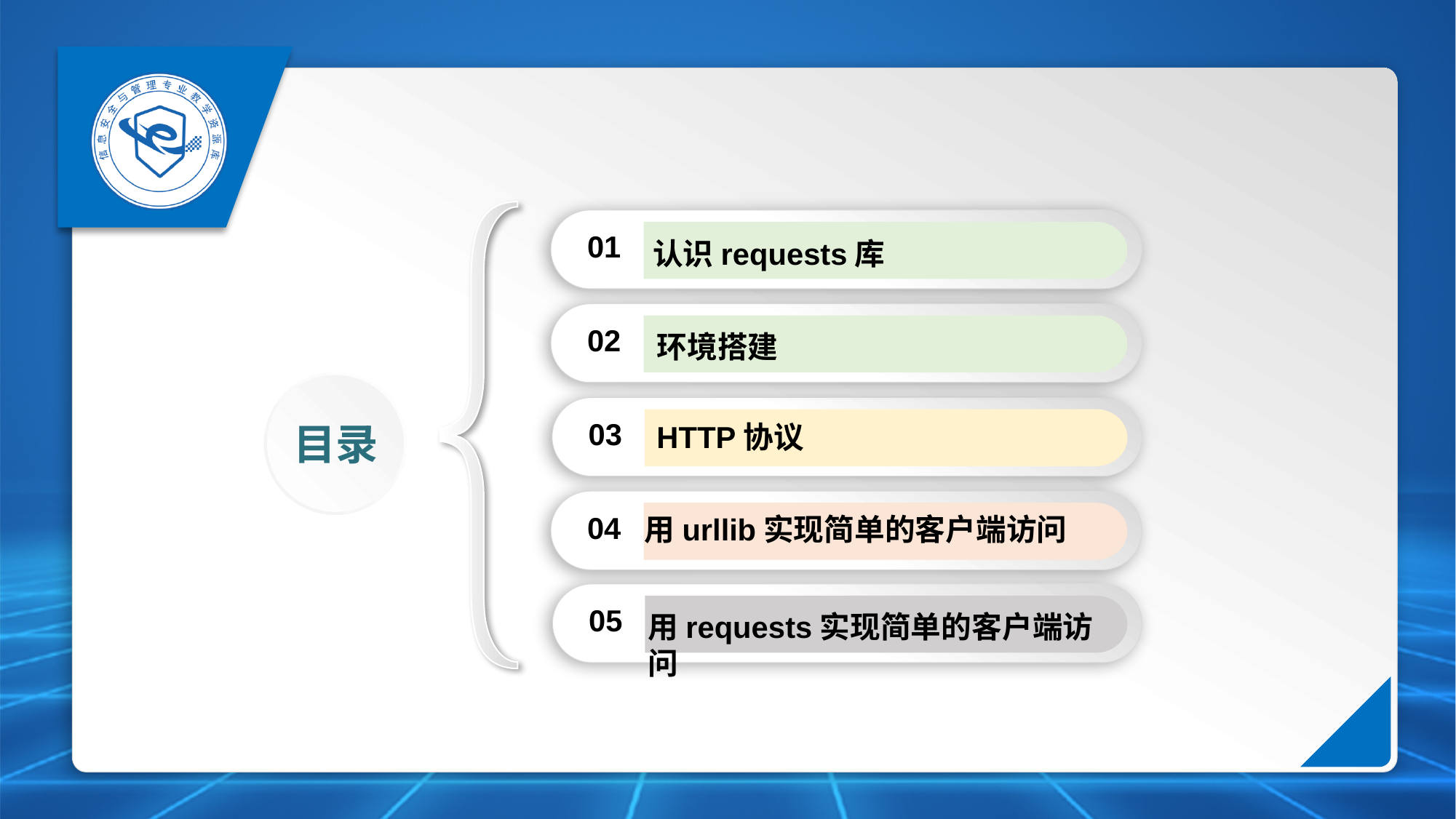

01
认识requests库

02
环境搭建

03
HTTP协议
目录

04
用urllib实现简单的客户端访问

05
用requests实现简单的客户端访问